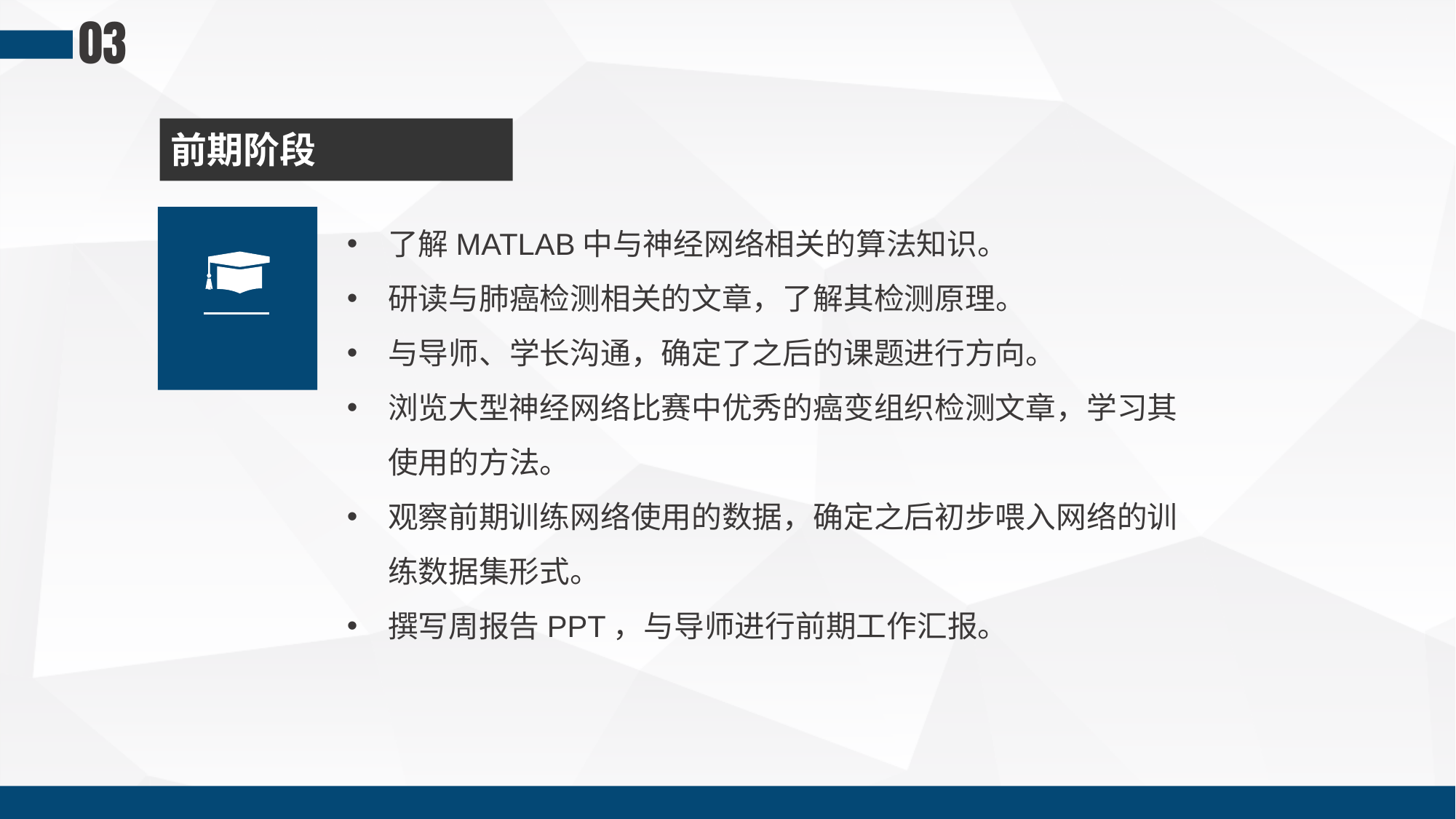

03

前期阶段
了解MATLAB中与神经网络相关的算法知识。
研读与肺癌检测相关的文章，了解其检测原理。
与导师、学长沟通，确定了之后的课题进行方向。
浏览大型神经网络比赛中优秀的癌变组织检测文章，学习其使用的方法。
观察前期训练网络使用的数据，确定之后初步喂入网络的训练数据集形式。
撰写周报告PPT，与导师进行前期工作汇报。